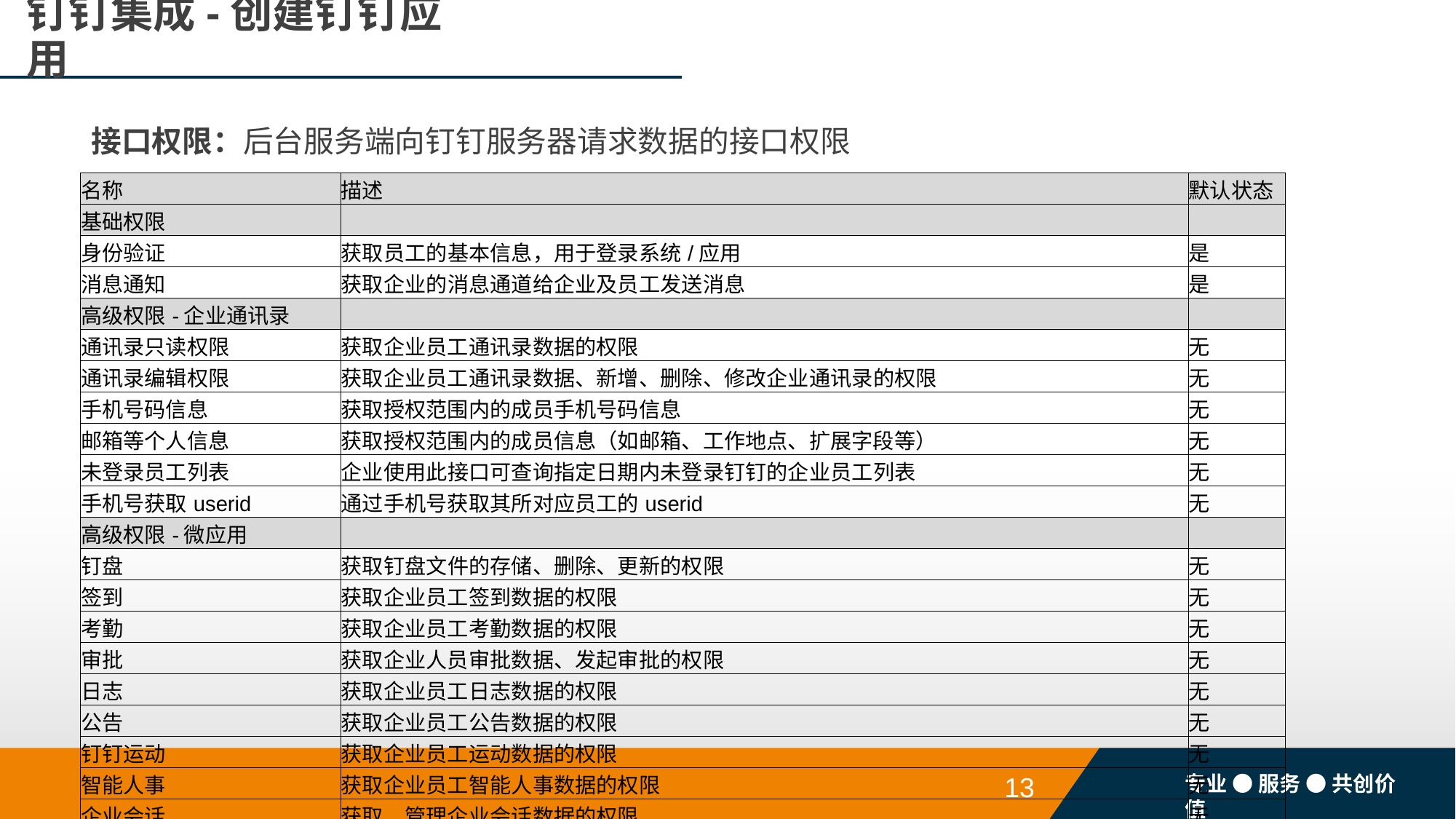

# 钉钉集成-创建钉钉应用
接口权限：后台服务端向钉钉服务器请求数据的接口权限
| 名称 | 描述 | 默认状态 |
| --- | --- | --- |
| 基础权限 |  |  |
| 身份验证 | 获取员工的基本信息，用于登录系统/应用 | 是 |
| 消息通知 | 获取企业的消息通道给企业及员工发送消息 | 是 |
| 高级权限-企业通讯录 |  |  |
| 通讯录只读权限 | 获取企业员工通讯录数据的权限 | 无 |
| 通讯录编辑权限 | 获取企业员工通讯录数据、新增、删除、修改企业通讯录的权限 | 无 |
| 手机号码信息 | 获取授权范围内的成员手机号码信息 | 无 |
| 邮箱等个人信息 | 获取授权范围内的成员信息（如邮箱、工作地点、扩展字段等） | 无 |
| 未登录员工列表 | 企业使用此接口可查询指定日期内未登录钉钉的企业员工列表 | 无 |
| 手机号获取userid | 通过手机号获取其所对应员工的userid | 无 |
| 高级权限-微应用 |  |  |
| 钉盘 | 获取钉盘文件的存储、删除、更新的权限 | 无 |
| 签到 | 获取企业员工签到数据的权限 | 无 |
| 考勤 | 获取企业员工考勤数据的权限 | 无 |
| 审批 | 获取企业人员审批数据、发起审批的权限 | 无 |
| 日志 | 获取企业员工日志数据的权限 | 无 |
| 公告 | 获取企业员工公告数据的权限 | 无 |
| 钉钉运动 | 获取企业员工运动数据的权限 | 无 |
| 智能人事 | 获取企业员工智能人事数据的权限 | 无 |
| 企业会话 | 获取、管理企业会话数据的权限 | 无 |
| DING日程 | 管理钉钉日程数据权限 | 无 |